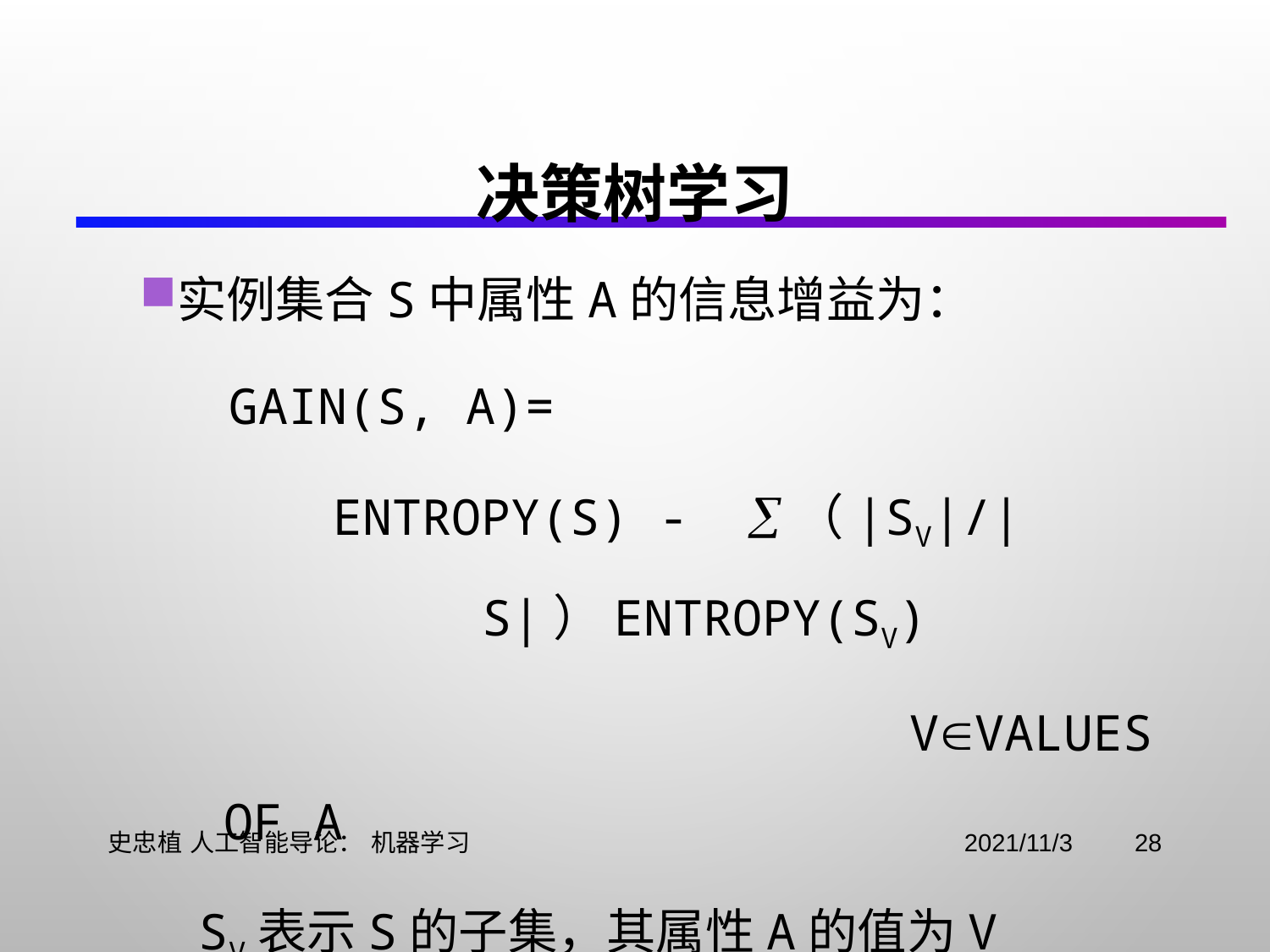

# 决策树学习
实例集合S中属性A的信息增益为：
   Gain(S, A)=
Entropy(S) -  ∑（|SV|/|S|）Entropy(Sv)
                          v∈values of A
  Sv表示S的子集，其属性A的值为V
史忠植 人工智能导论： 机器学习
2021/11/3
28